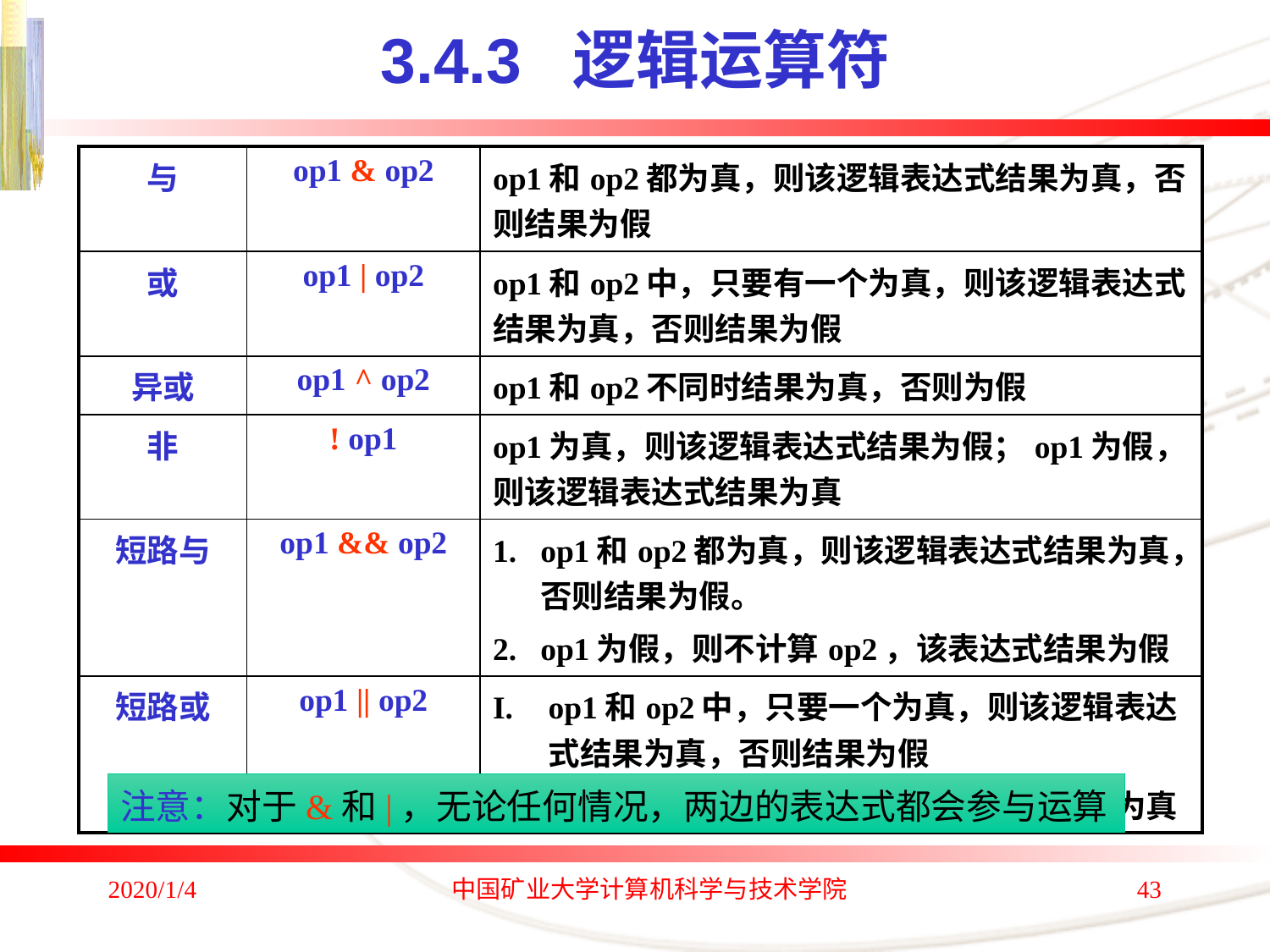

# 3.4.3  逻辑运算符

| 与 | op1 & op2 | op1和op2都为真，则该逻辑表达式结果为真，否则结果为假 |
| --- | --- | --- |
| 或 | op1 | op2 | op1和op2中，只要有一个为真，则该逻辑表达式结果为真，否则结果为假 |
| 异或 | op1 ^ op2 | op1和op2不同时结果为真，否则为假 |
| 非 | ! op1 | op1为真，则该逻辑表达式结果为假；op1为假，则该逻辑表达式结果为真 |
| 短路与 | op1 && op2 | op1和op2都为真，则该逻辑表达式结果为真，否则结果为假。 op1为假，则不计算op2，该表达式结果为假 |
| 短路或 | op1 || op2 | op1和op2中，只要一个为真，则该逻辑表达式结果为真，否则结果为假 op1为真，则不计算op2，该表达式结果为真 |
注意：对于&和|，无论任何情况，两边的表达式都会参与运算
2020/1/4
中国矿业大学计算机科学与技术学院
43